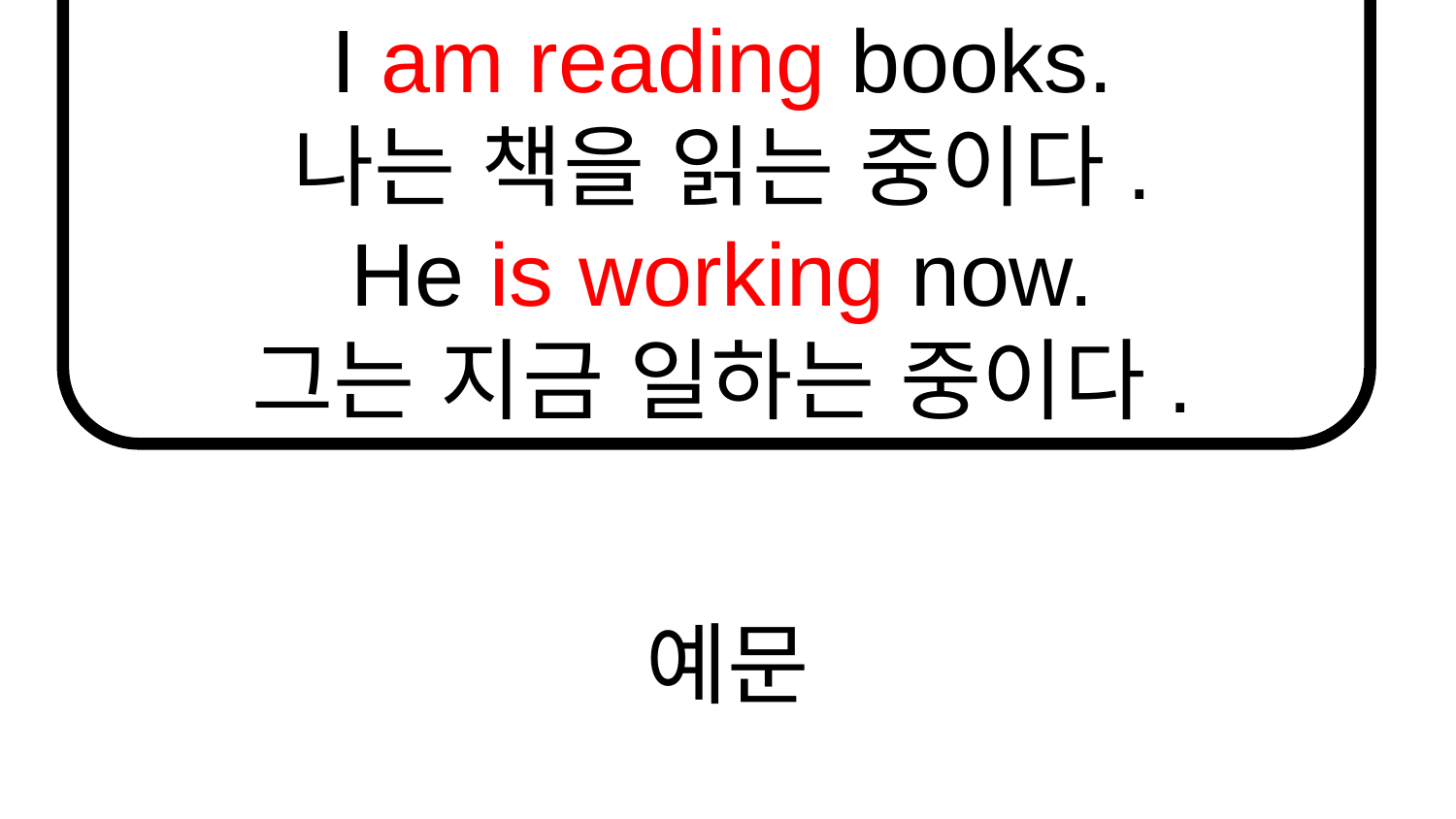

I am reading books.
나는 책을 읽는 중이다.
He is working now.
그는 지금 일하는 중이다.
# 예문